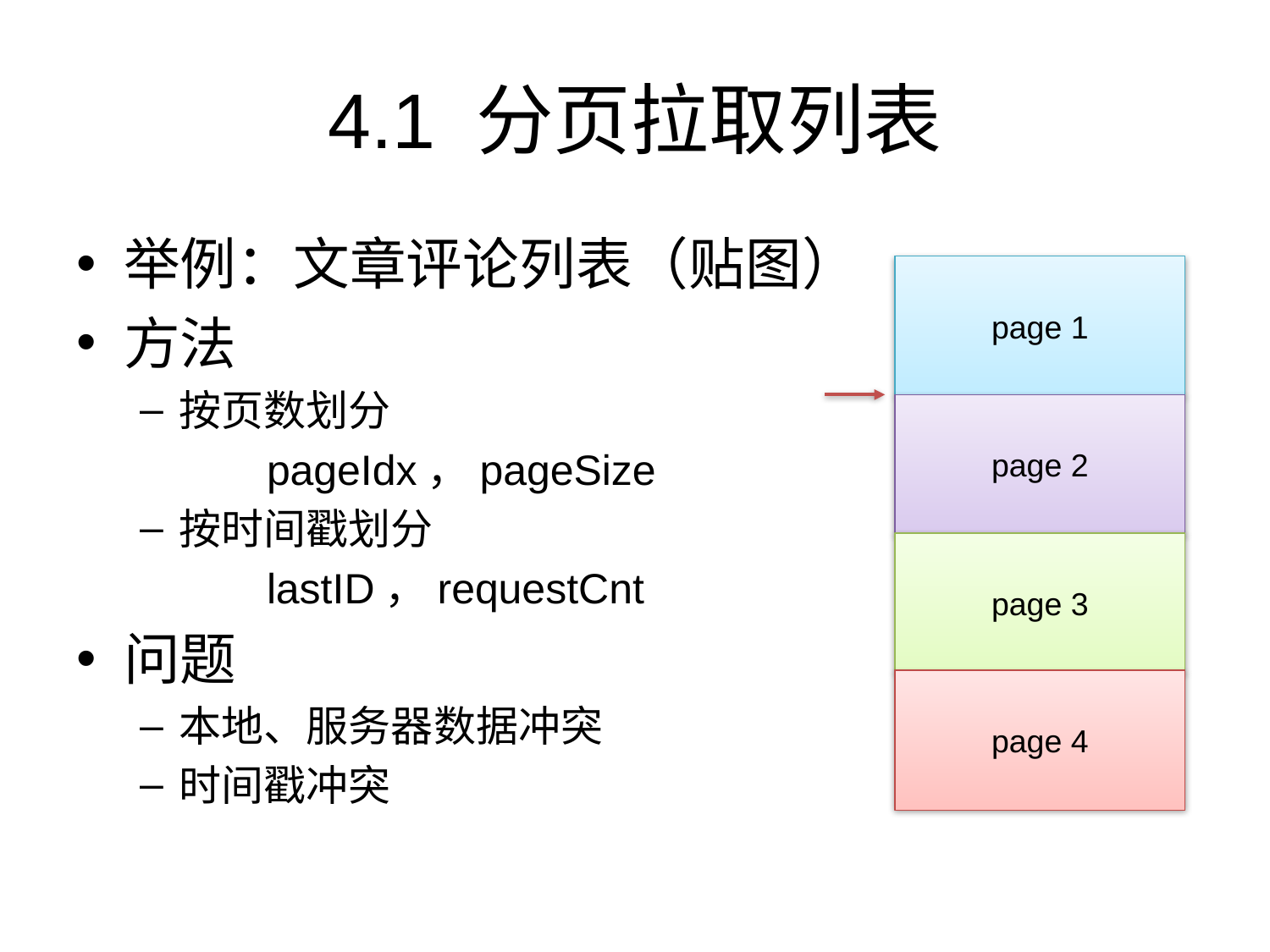

# 4.1 分页拉取列表
举例：文章评论列表（贴图）
方法
按页数划分
	pageIdx，pageSize
按时间戳划分
	lastID，requestCnt
问题
本地、服务器数据冲突
时间戳冲突
page 1
page 2
page 3
page 4